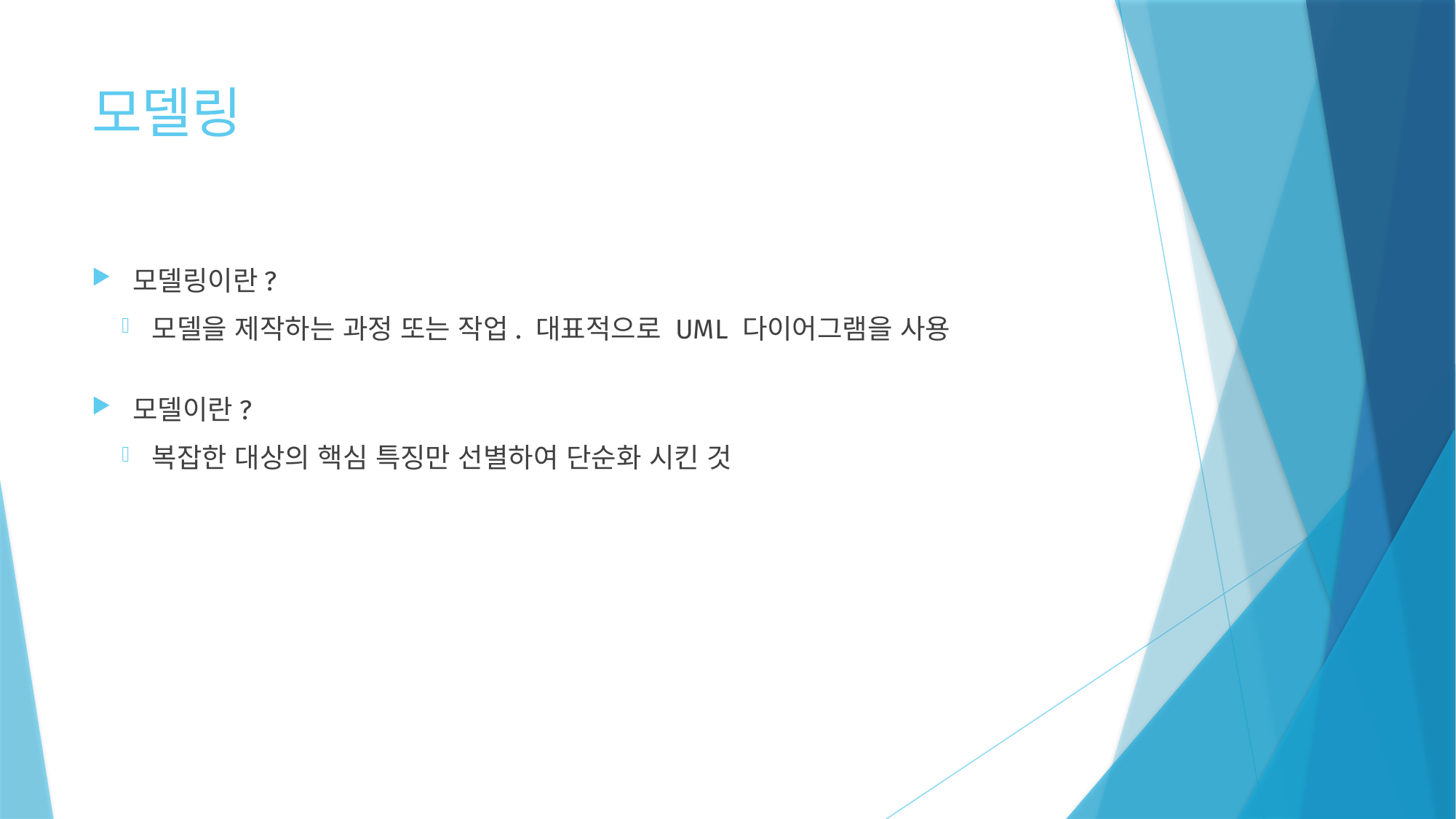

# 모델링
모델링이란?
모델을 제작하는 과정 또는 작업. 대표적으로 UML 다이어그램을 사용
모델이란?
복잡한 대상의 핵심 특징만 선별하여 단순화 시킨 것